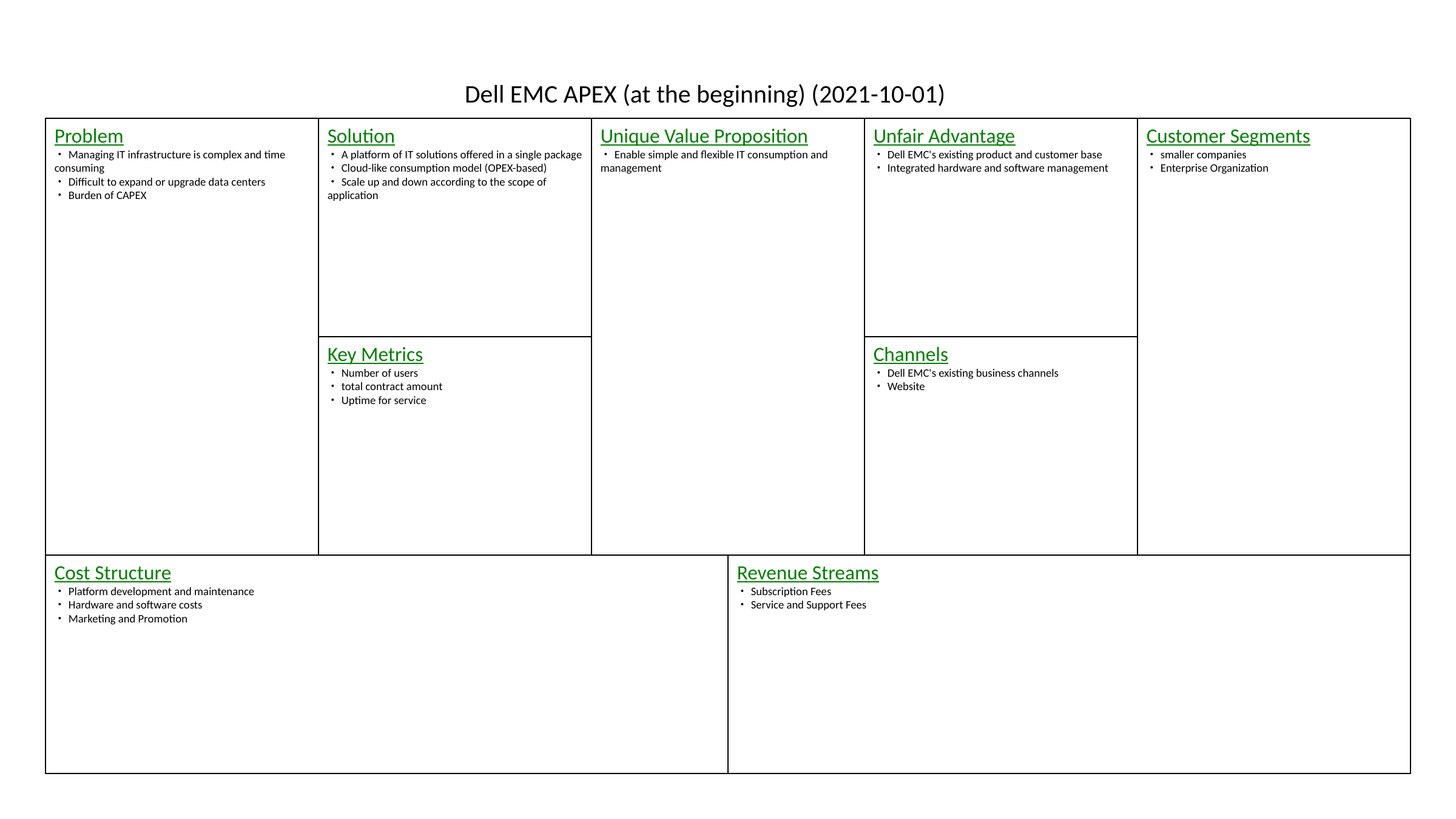

Dell EMC APEX (at the beginning) (2021-10-01)
Problem
・Managing IT infrastructure is complex and time consuming
・Difficult to expand or upgrade data centers
・Burden of CAPEX
Solution
・A platform of IT solutions offered in a single package
・Cloud-like consumption model (OPEX-based)
・Scale up and down according to the scope of application
Unique Value Proposition
・Enable simple and flexible IT consumption and management
Unfair Advantage
・Dell EMC's existing product and customer base
・Integrated hardware and software management
Customer Segments
・smaller companies
・Enterprise Organization
Key Metrics
・Number of users
・total contract amount
・Uptime for service
Channels
・Dell EMC's existing business channels
・Website
Cost Structure
・Platform development and maintenance
・Hardware and software costs
・Marketing and Promotion
Revenue Streams
・Subscription Fees
・Service and Support Fees